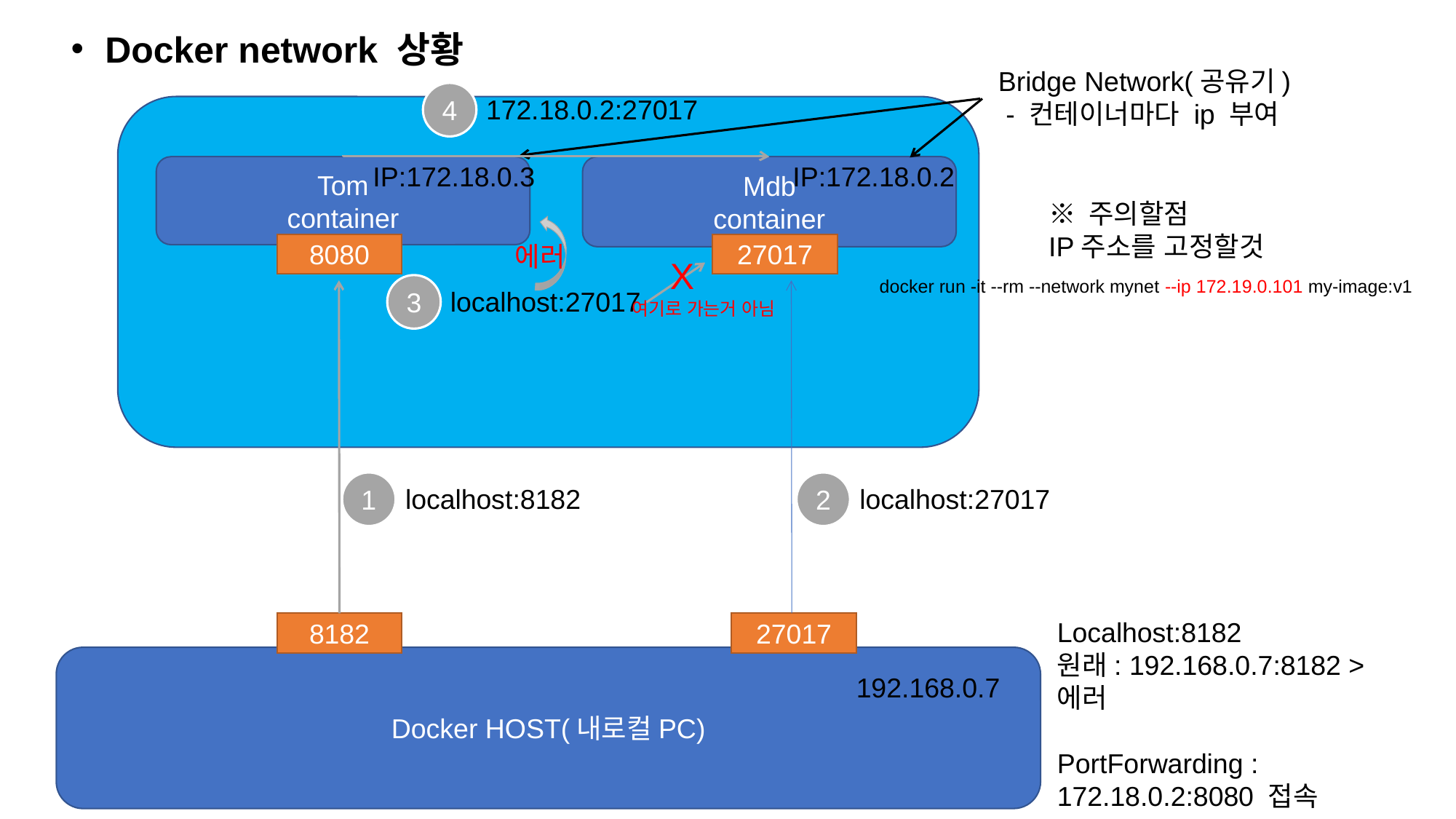

Docker network 상황
Bridge Network(공유기)
 - 컨테이너마다 ip 부여
4
172.18.0.2:27017

IP:172.18.0.3
IP:172.18.0.2
Mdb
container
Tom
container
※ 주의할점
IP주소를 고정할것
8080
에러
27017

X
docker run -it --rm --network mynet --ip 172.19.0.101 my-image:v1
3
localhost:27017
여기로 가는거 아님
1
2
localhost:8182
localhost:27017
Localhost:8182
원래: 192.168.0.7:8182 > 에러

PortForwarding : 172.18.0.2:8080 접속
8182
27017
Docker HOST(내로컬PC)
192.168.0.7